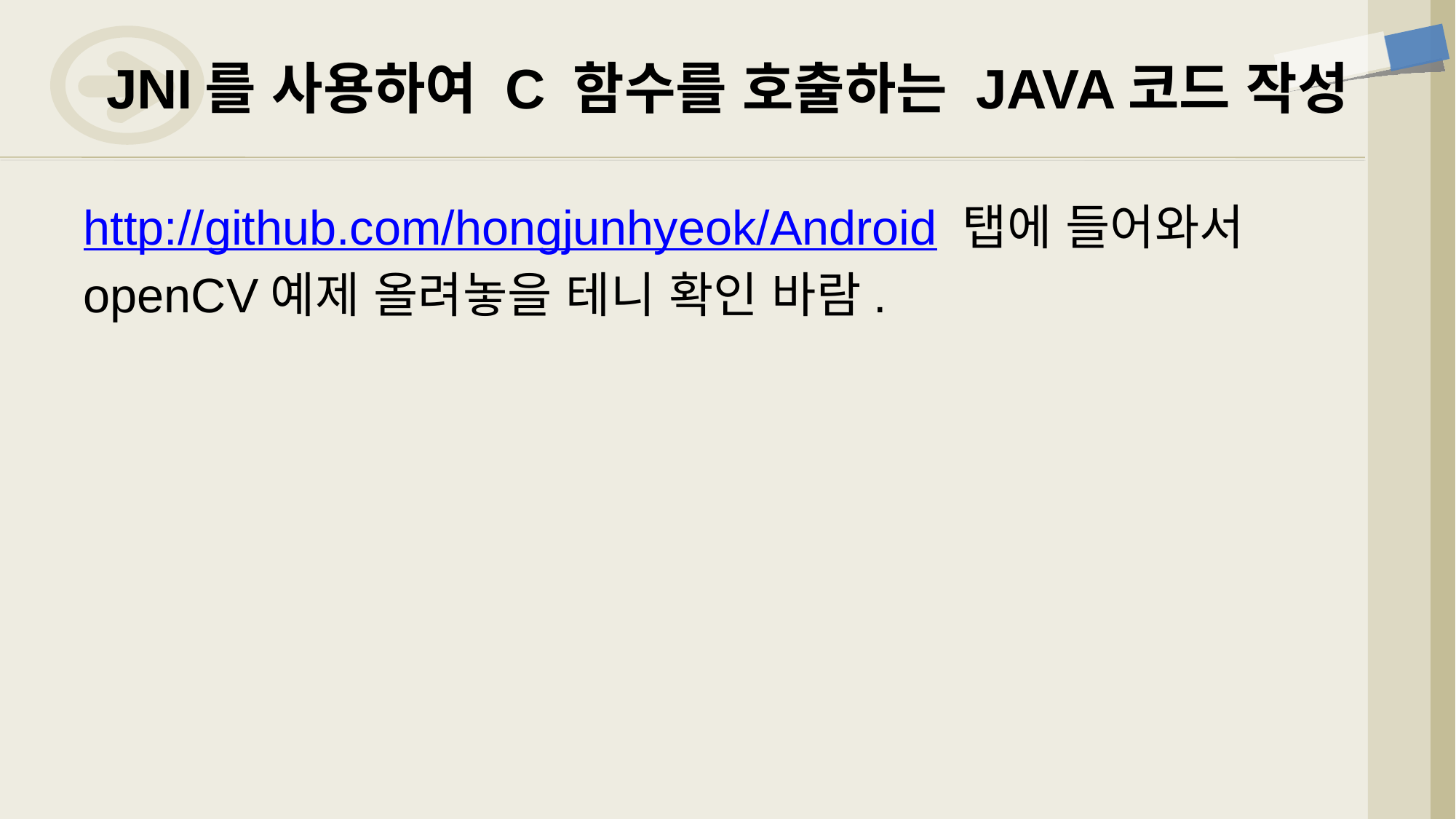

# JNI를 사용하여 C 함수를 호출하는 JAVA코드 작성
http://github.com/hongjunhyeok/Android 탭에 들어와서
openCV예제 올려놓을 테니 확인 바람.